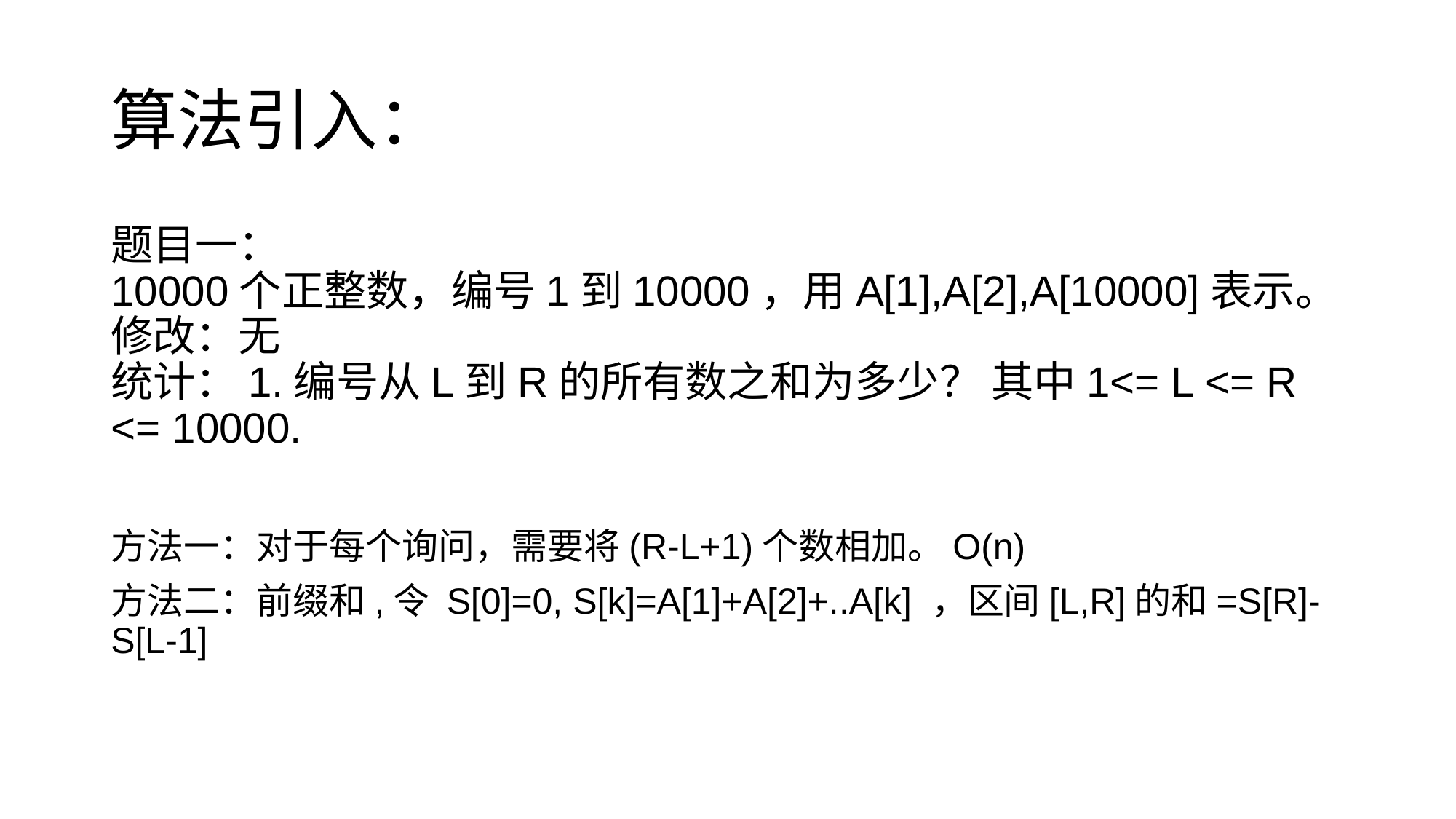

# 算法引入：
题目一：
10000个正整数，编号1到10000，用A[1],A[2],A[10000]表示。
修改：无
统计：1.编号从L到R的所有数之和为多少？ 其中1<= L <= R <= 10000.

方法一：对于每个询问，需要将(R-L+1)个数相加。O(n)
方法二：前缀和,令 S[0]=0, S[k]=A[1]+A[2]+..A[k] ，区间[L,R]的和=S[R]-S[L-1]